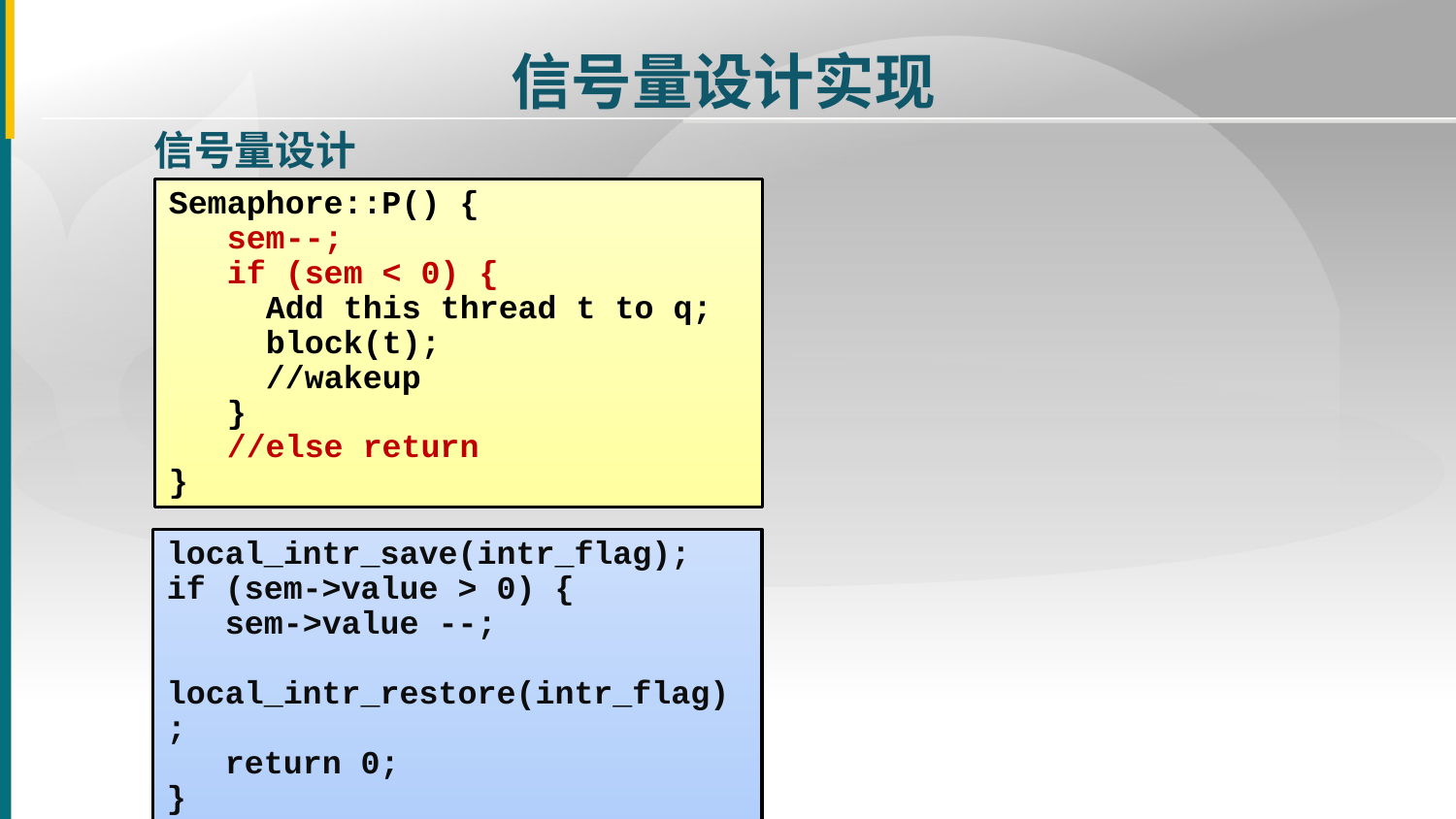

信号量设计实现
信号量设计
Semaphore::P() {
   sem--;
   if (sem < 0) {
     Add this thread t to q;
     block(t);
     //wakeup
   }
   //else return
}
local_intr_save(intr_flag);
if (sem->value > 0) {
   sem->value --;
   local_intr_restore(intr_flag);
   return 0;
}